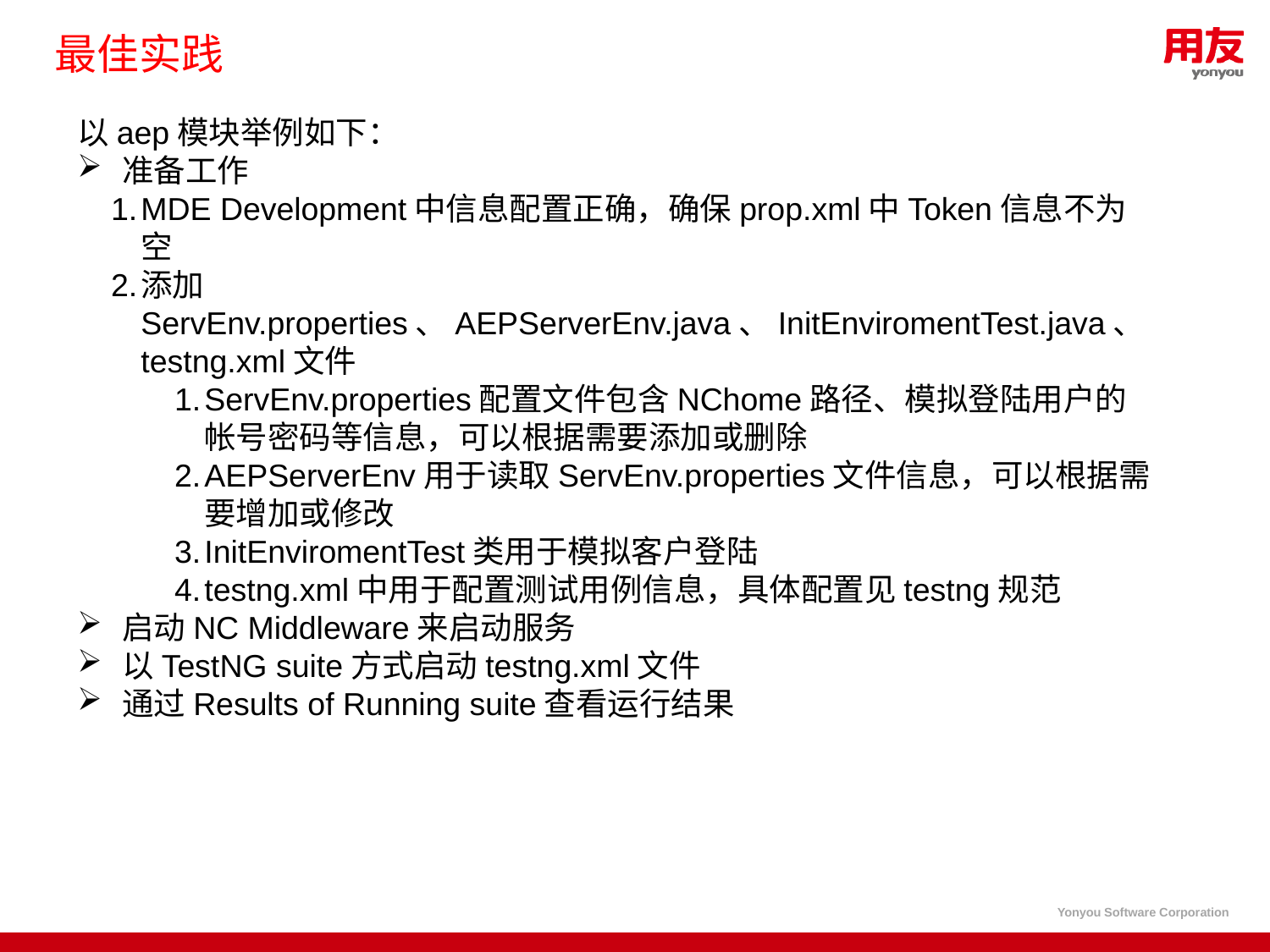

# 最佳实践
以aep模块举例如下：
 准备工作
MDE Development中信息配置正确，确保prop.xml中Token信息不为空
添加ServEnv.properties、AEPServerEnv.java、InitEnviromentTest.java、testng.xml文件
ServEnv.properties配置文件包含NChome路径、模拟登陆用户的帐号密码等信息，可以根据需要添加或删除
AEPServerEnv用于读取ServEnv.properties文件信息，可以根据需要增加或修改
InitEnviromentTest类用于模拟客户登陆
testng.xml中用于配置测试用例信息，具体配置见testng规范
 启动NC Middleware来启动服务
 以TestNG suite方式启动testng.xml文件
 通过Results of Running suite查看运行结果